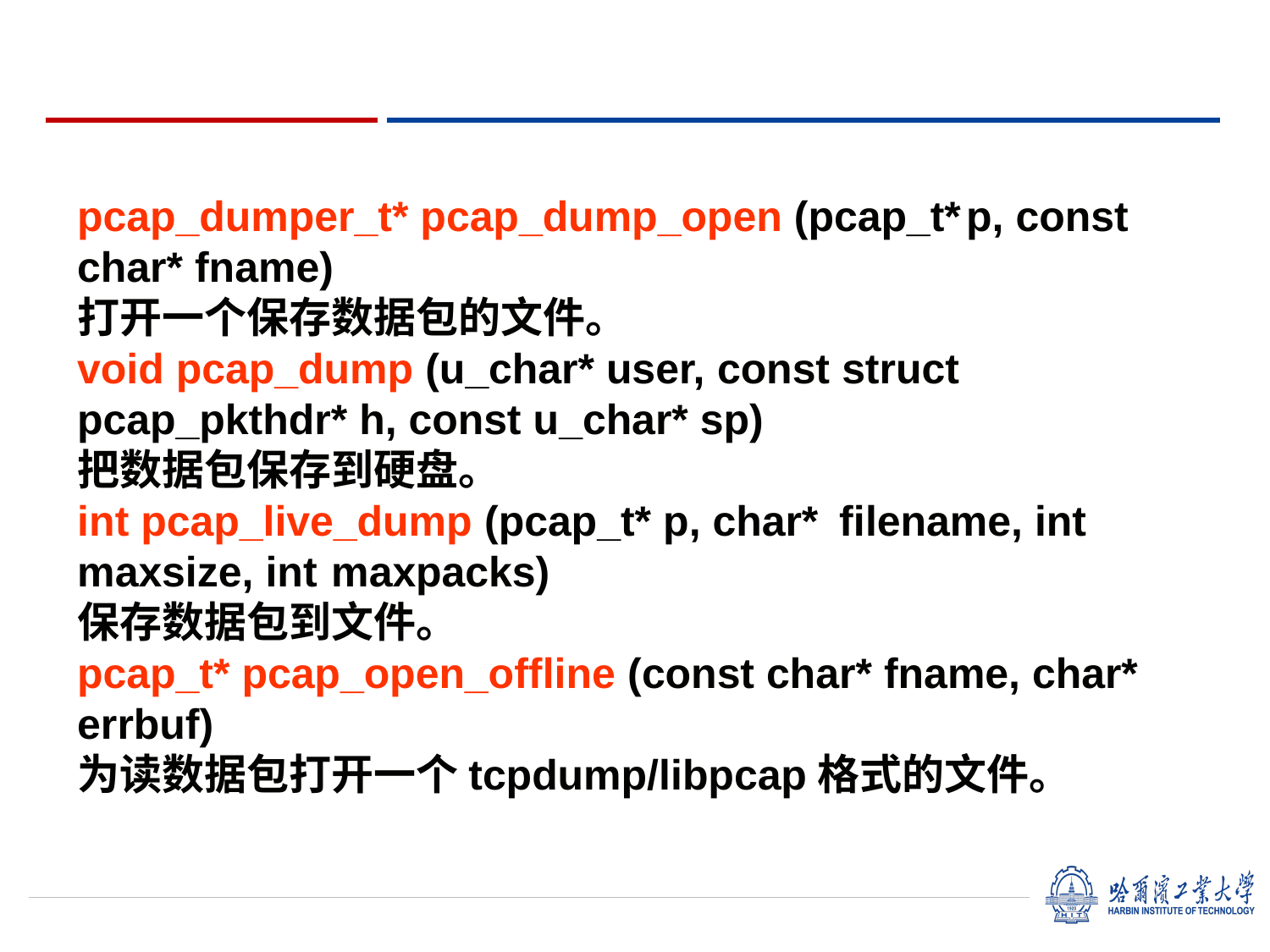

pcap_dumper_t* pcap_dump_open (pcap_t*	p, const char* fname)
打开一个保存数据包的文件。
void pcap_dump (u_char* user, const struct pcap_pkthdr* h, const u_char* sp)
把数据包保存到硬盘。
int pcap_live_dump (pcap_t* p, char*	filename, int maxsize, int	maxpacks)
保存数据包到文件。
pcap_t* pcap_open_offline (const char* fname, char* errbuf)
为读数据包打开一个tcpdump/libpcap格式的文件。
60